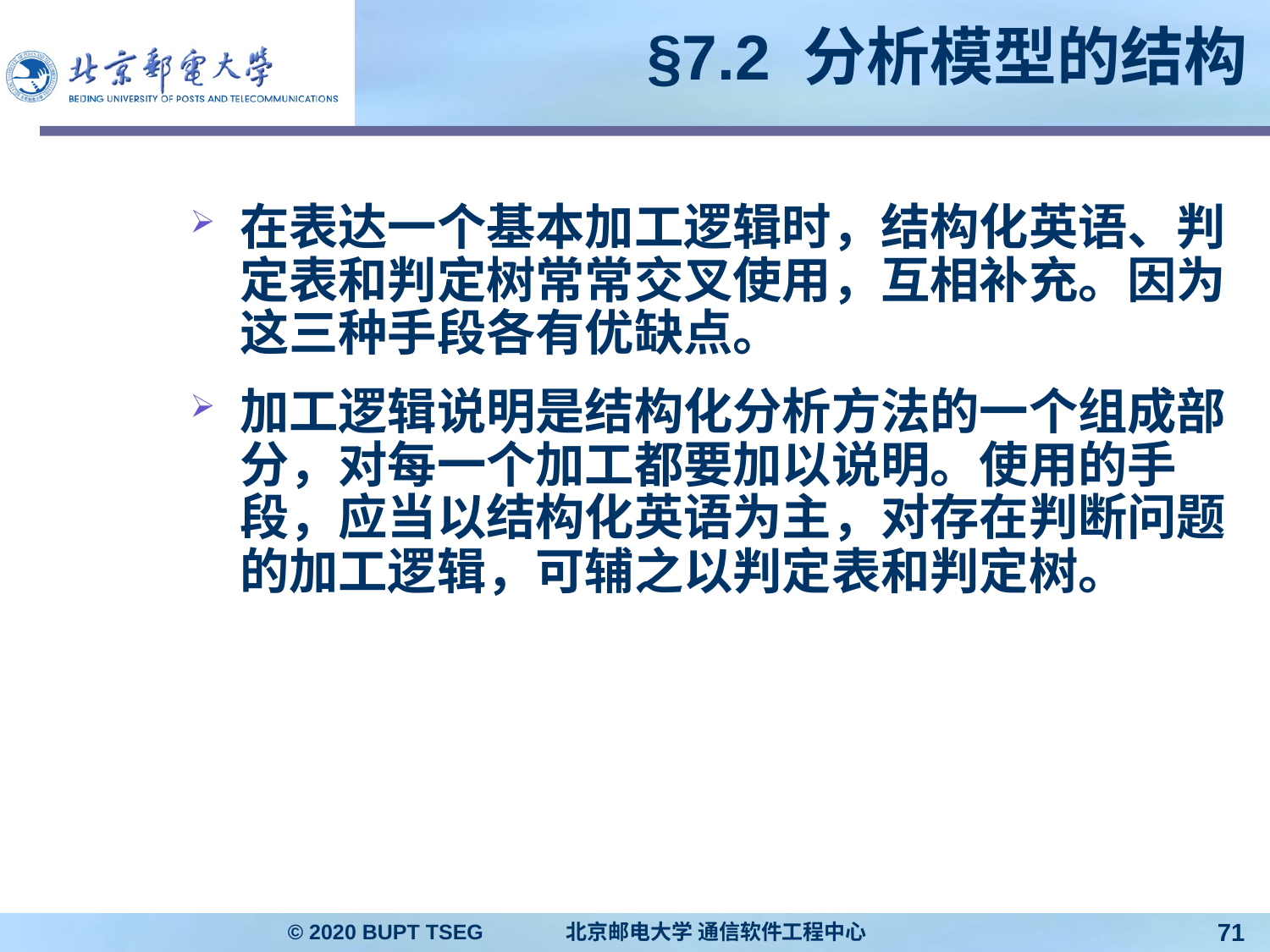

# §7.2 分析模型的结构
在表达一个基本加工逻辑时，结构化英语、判定表和判定树常常交叉使用，互相补充。因为这三种手段各有优缺点。
加工逻辑说明是结构化分析方法的一个组成部分，对每一个加工都要加以说明。使用的手段，应当以结构化英语为主，对存在判断问题的加工逻辑，可辅之以判定表和判定树。
© 2020 BUPT TSEG             北京邮电大学 通信软件工程中心